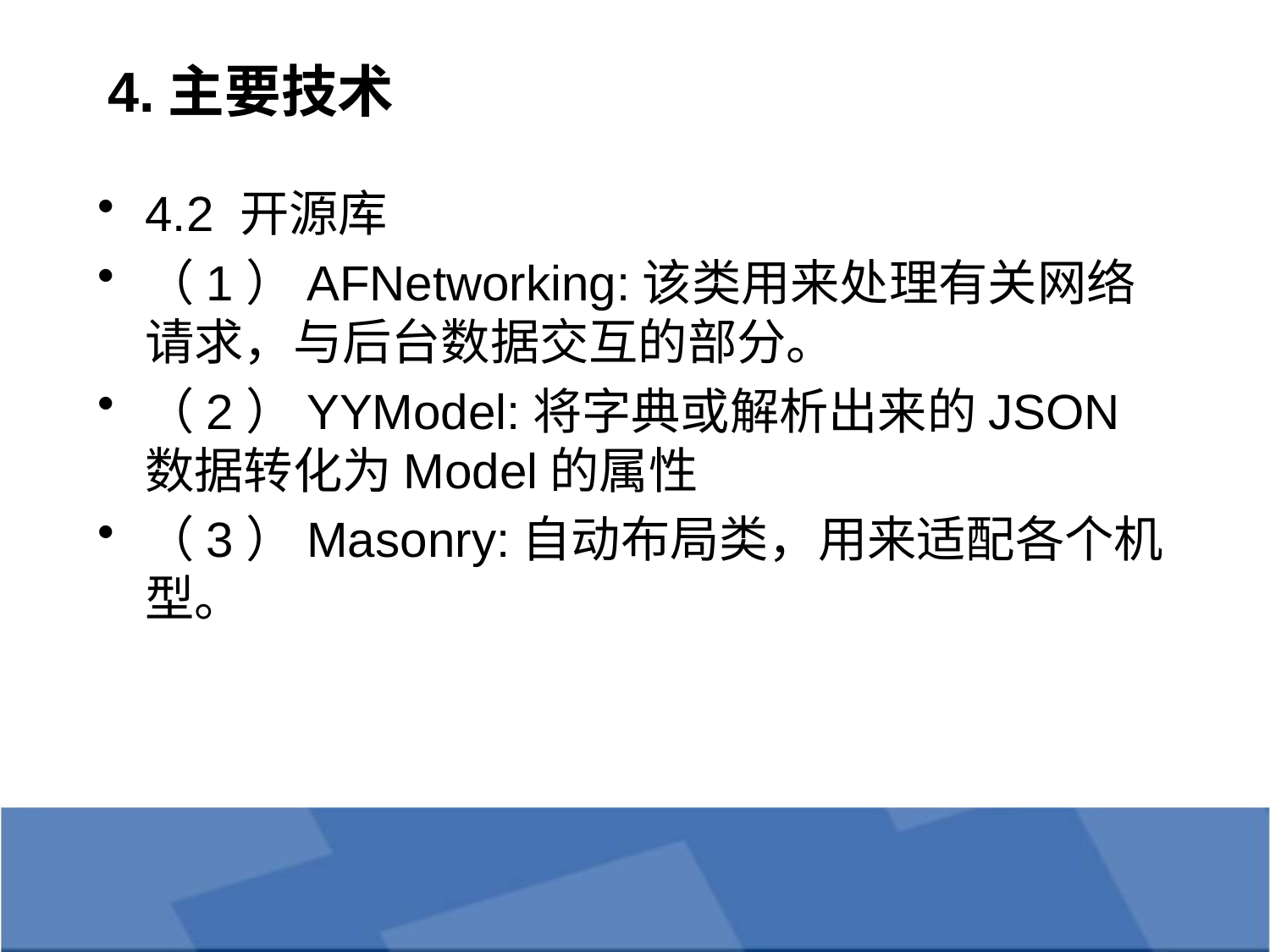

# 4.主要技术
4.2 开源库
（1）AFNetworking:该类用来处理有关网络请求，与后台数据交互的部分。
（2）YYModel:将字典或解析出来的JSON数据转化为Model的属性
（3）Masonry:自动布局类，用来适配各个机型。